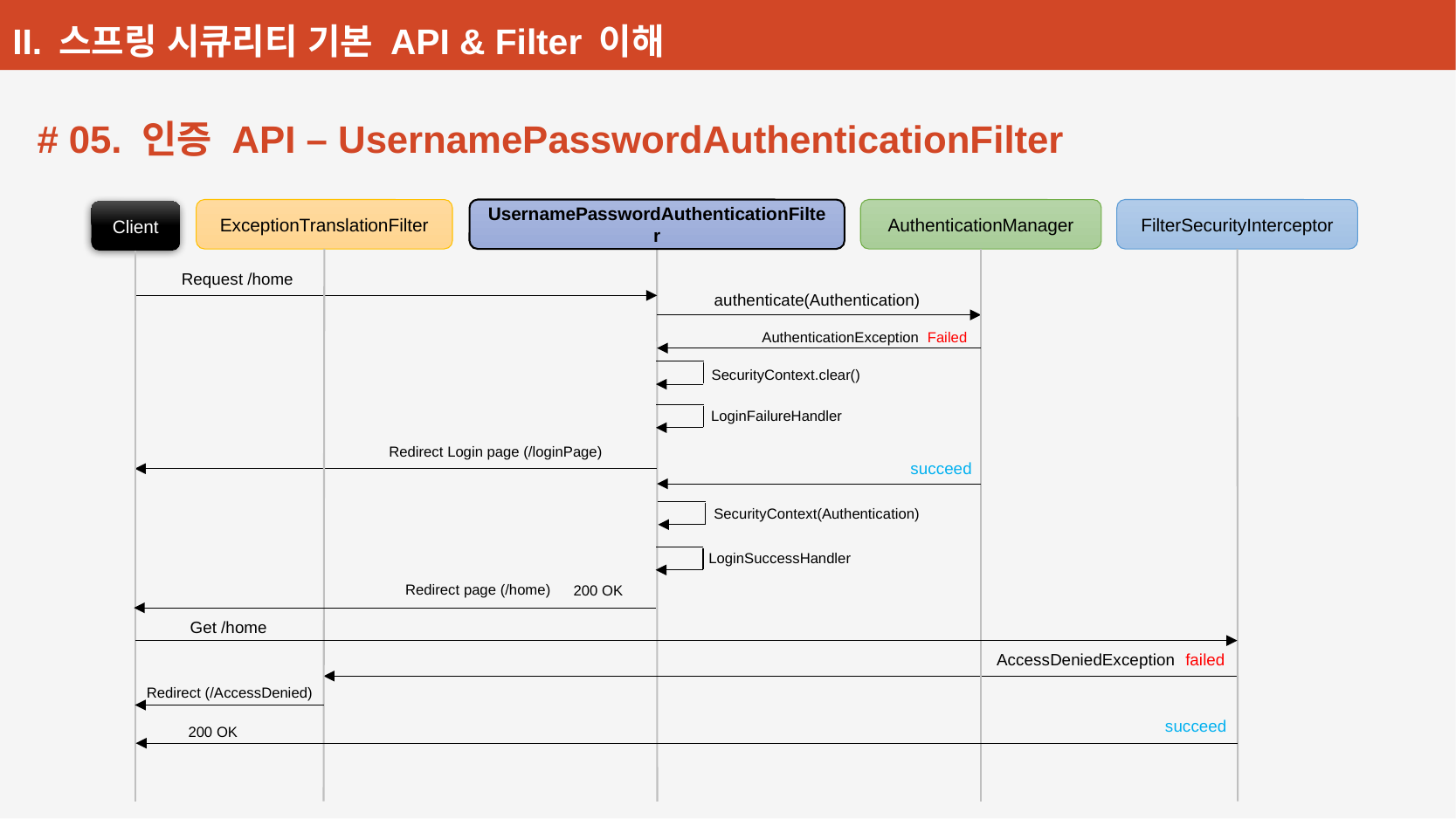

# 05. 인증 API – UsernamePasswordAuthenticationFilter
ExceptionTranslationFilter
UsernamePasswordAuthenticationFilter
AuthenticationManager
FilterSecurityInterceptor
Client
Request /home
authenticate(Authentication)
AuthenticationException
Failed
SecurityContext.clear()
LoginFailureHandler
Redirect Login page (/loginPage)
succeed
SecurityContext(Authentication)
LoginSuccessHandler
Redirect page (/home)
200 OK
Get /home
AccessDeniedException
failed
Redirect (/AccessDenied)
succeed
200 OK